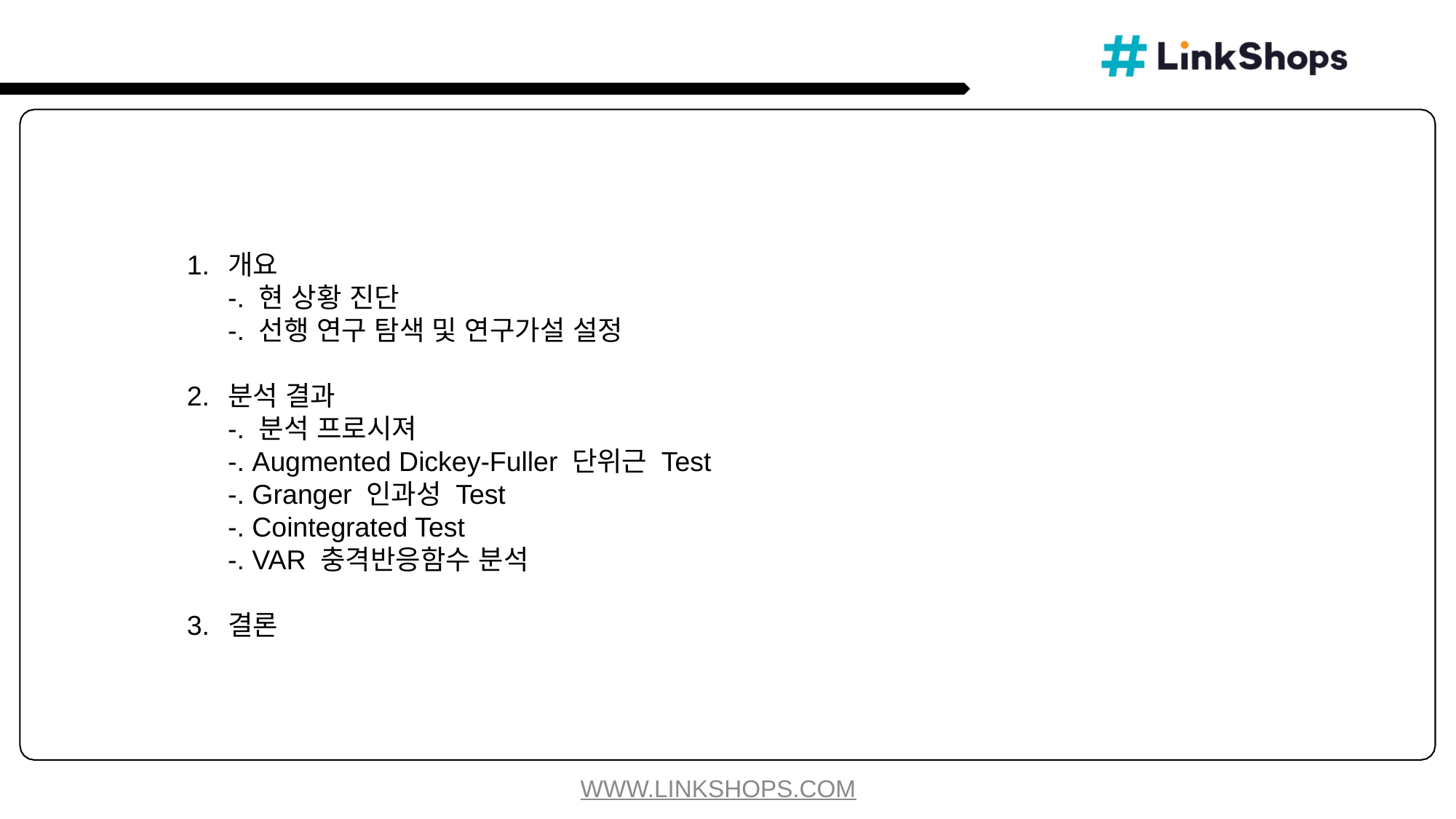

#
개요
-. 현 상황 진단
-. 선행 연구 탐색 및 연구가설 설정

분석 결과
-. 분석 프로시져
-. Augmented Dickey-Fuller 단위근 Test
-. Granger 인과성 Test
-. Cointegrated Test
-. VAR 충격반응함수 분석
결론

WWW.LINKSHOPS.COM